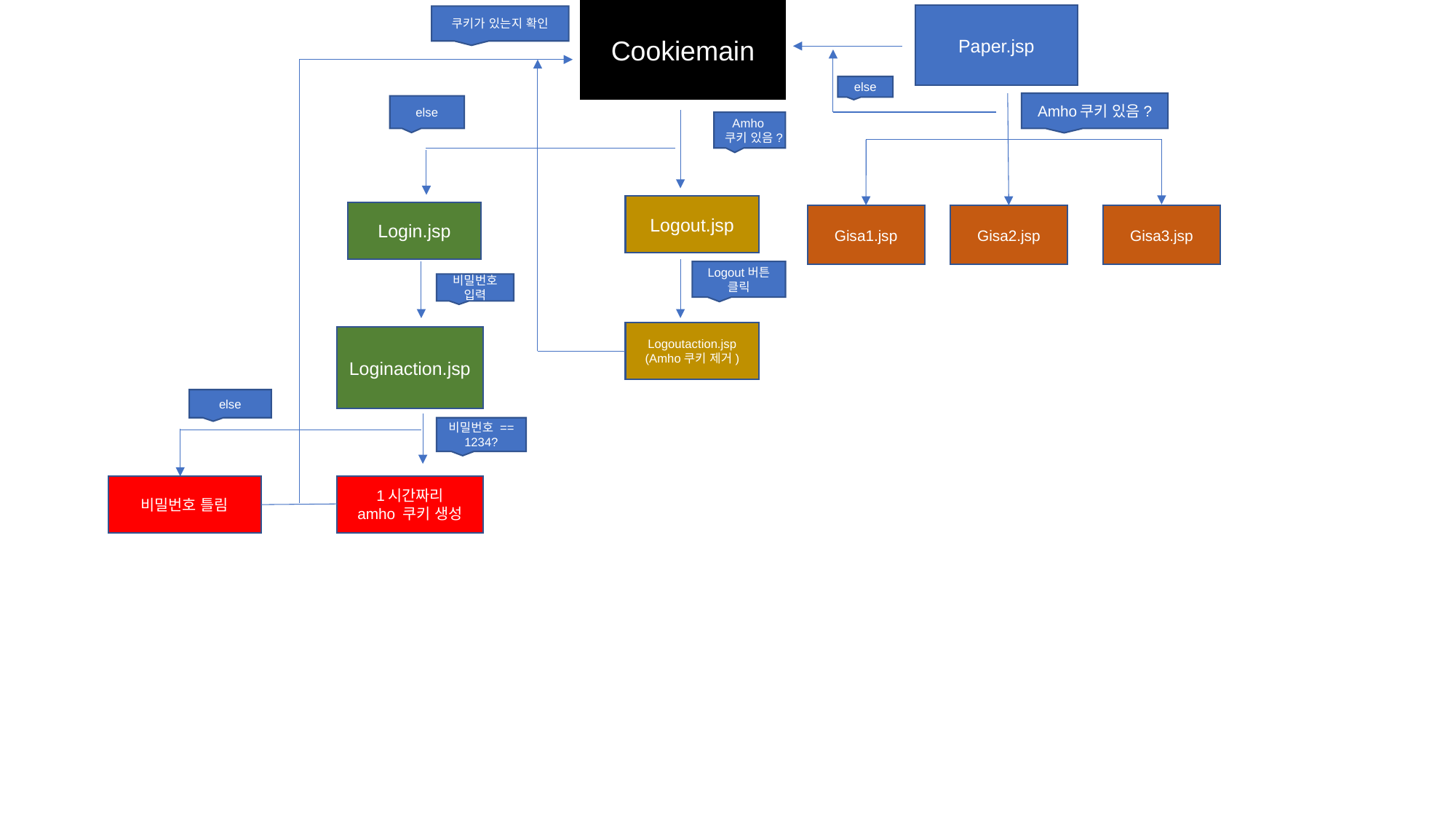

Cookiemain
Paper.jsp
쿠키가 있는지 확인
else
Amho쿠키 있음?
else
Amho쿠키 있음?
Logout.jsp
Login.jsp
Gisa1.jsp
Gisa2.jsp
Gisa3.jsp
Logout버튼 클릭
비밀번호 입력
Logoutaction.jsp
(Amho쿠키 제거)
Loginaction.jsp
else
비밀번호 == 1234?
비밀번호 틀림
1시간짜리
amho 쿠키 생성